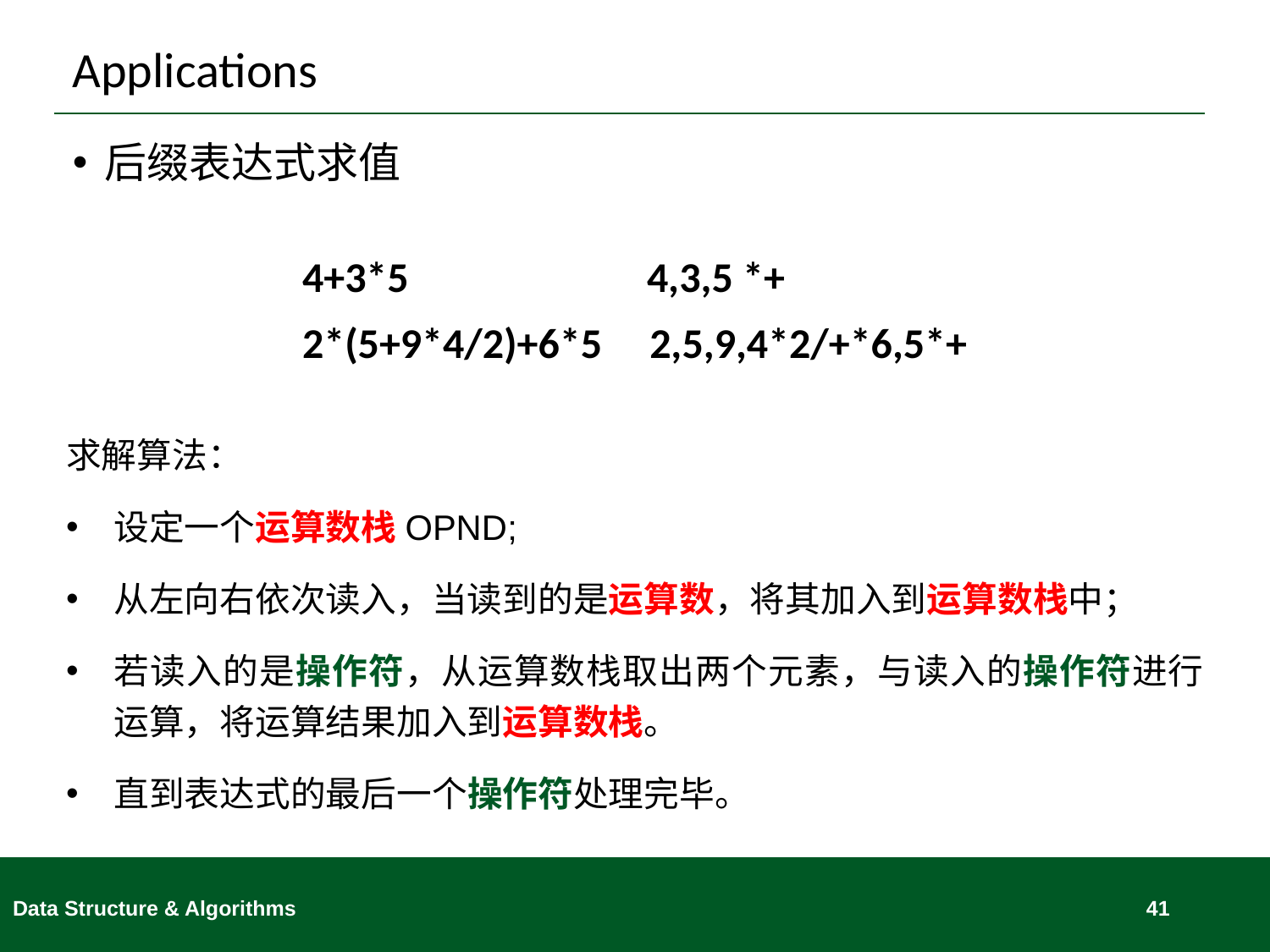

# Applications
后缀表达式求值
4+3*5                         4,3,5 *+
2*(5+9*4/2)+6*5     2,5,9,4*2/+*6,5*+
求解算法：
设定一个运算数栈OPND;
从左向右依次读入，当读到的是运算数，将其加入到运算数栈中；
若读入的是操作符，从运算数栈取出两个元素，与读入的操作符进行运算，将运算结果加入到运算数栈。
直到表达式的最后一个操作符处理完毕。
Data Structure & Algorithms
41